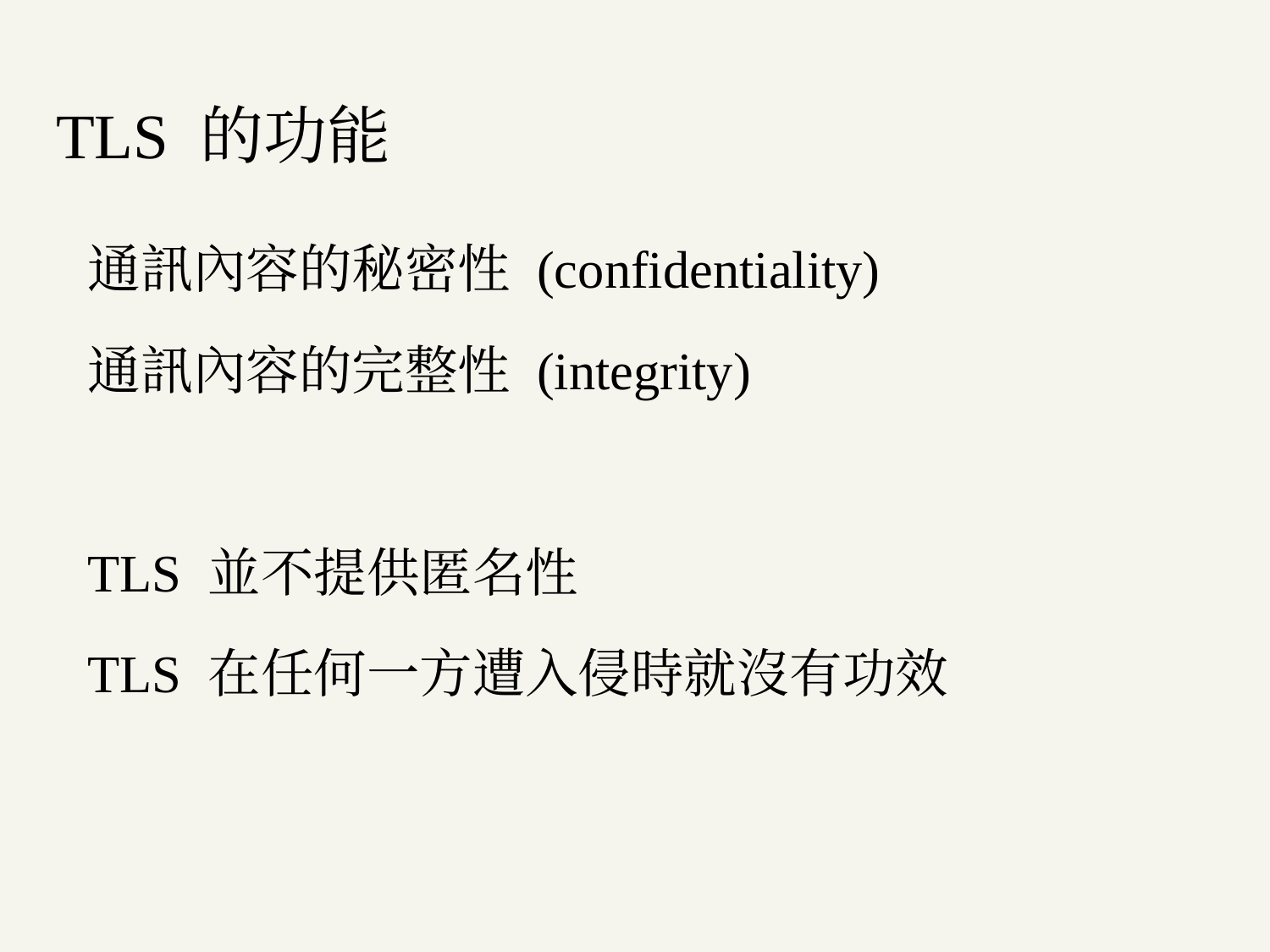

# TLS 的功能
通訊內容的秘密性 (confidentiality)
通訊內容的完整性 (integrity)

TLS 並不提供匿名性
TLS 在任何一方遭入侵時就沒有功效